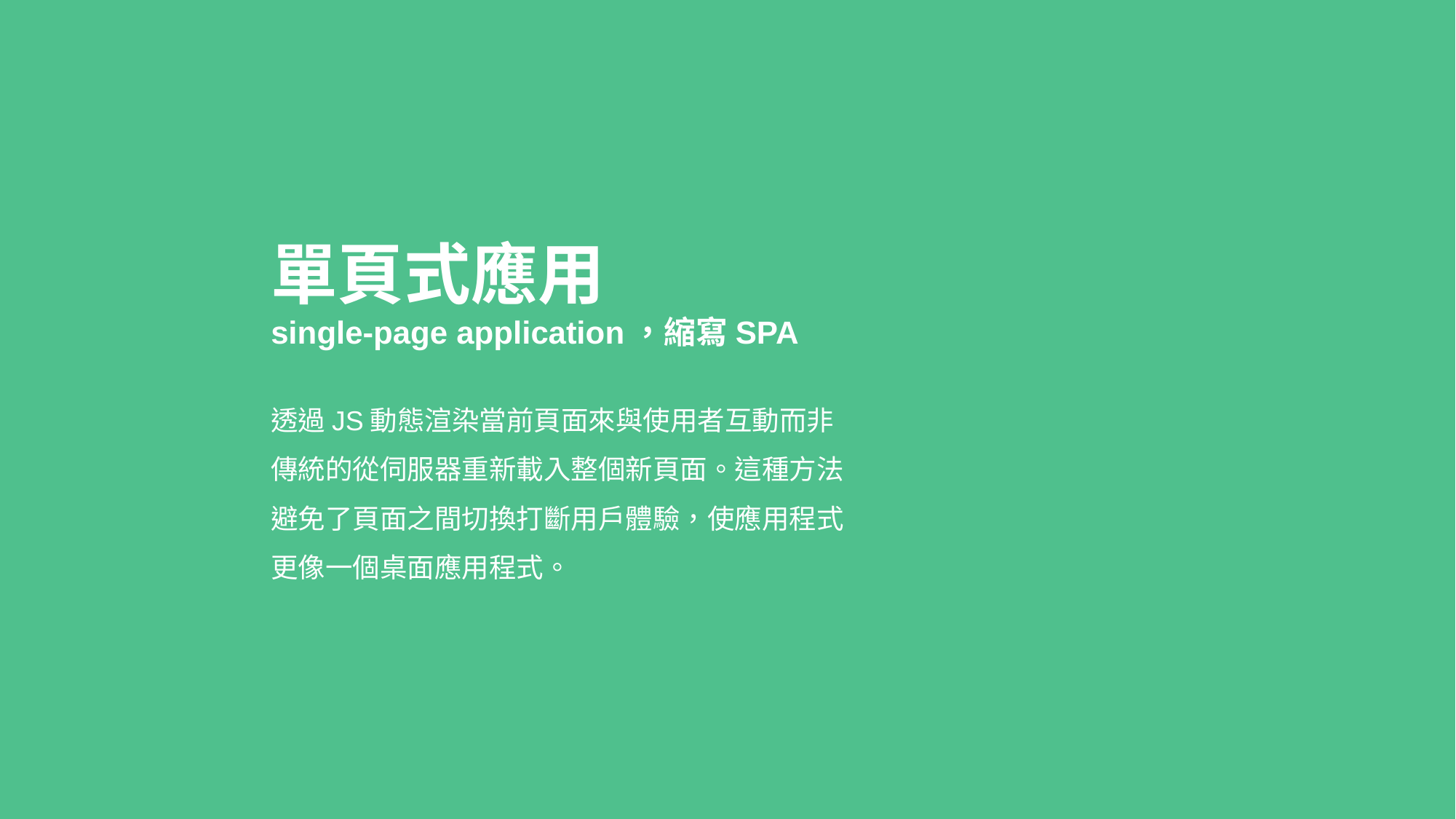

單頁式應用
single-page application，縮寫SPA
透過JS動態渲染當前頁面來與使用者互動而非傳統的從伺服器重新載入整個新頁面。這種方法避免了頁面之間切換打斷用戶體驗，使應用程式更像一個桌面應用程式。